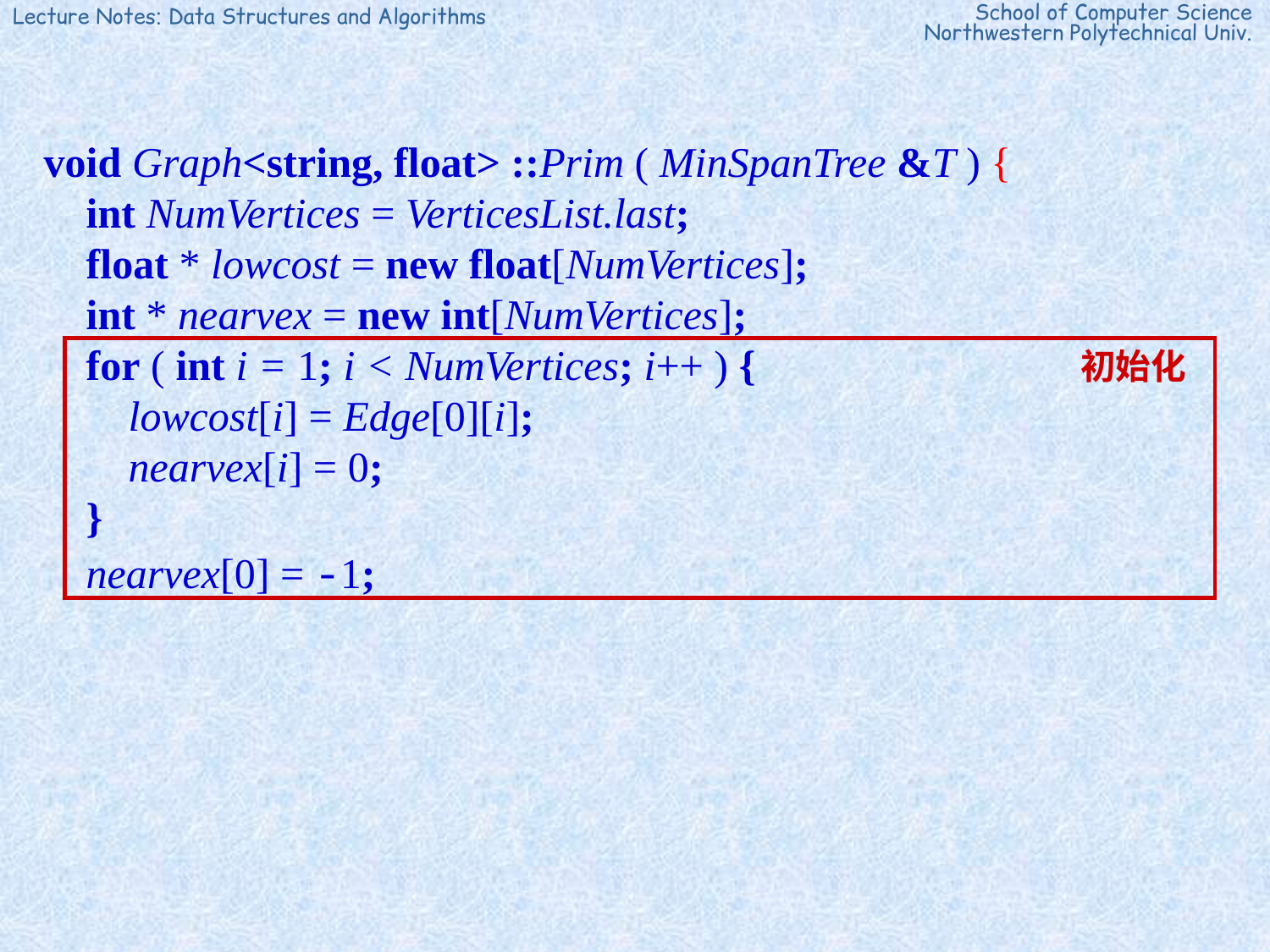

void Graph<string, float> ::Prim ( MinSpanTree &T ) {
    int NumVertices = VerticesList.last;
    float * lowcost = new float[NumVertices];
    int * nearvex = new int[NumVertices];
    for ( int i = 1; i < NumVertices; i++ ) {
        lowcost[i] = Edge[0][i];
        nearvex[i] = 0;
    }
    nearvex[0] = -1;
初始化